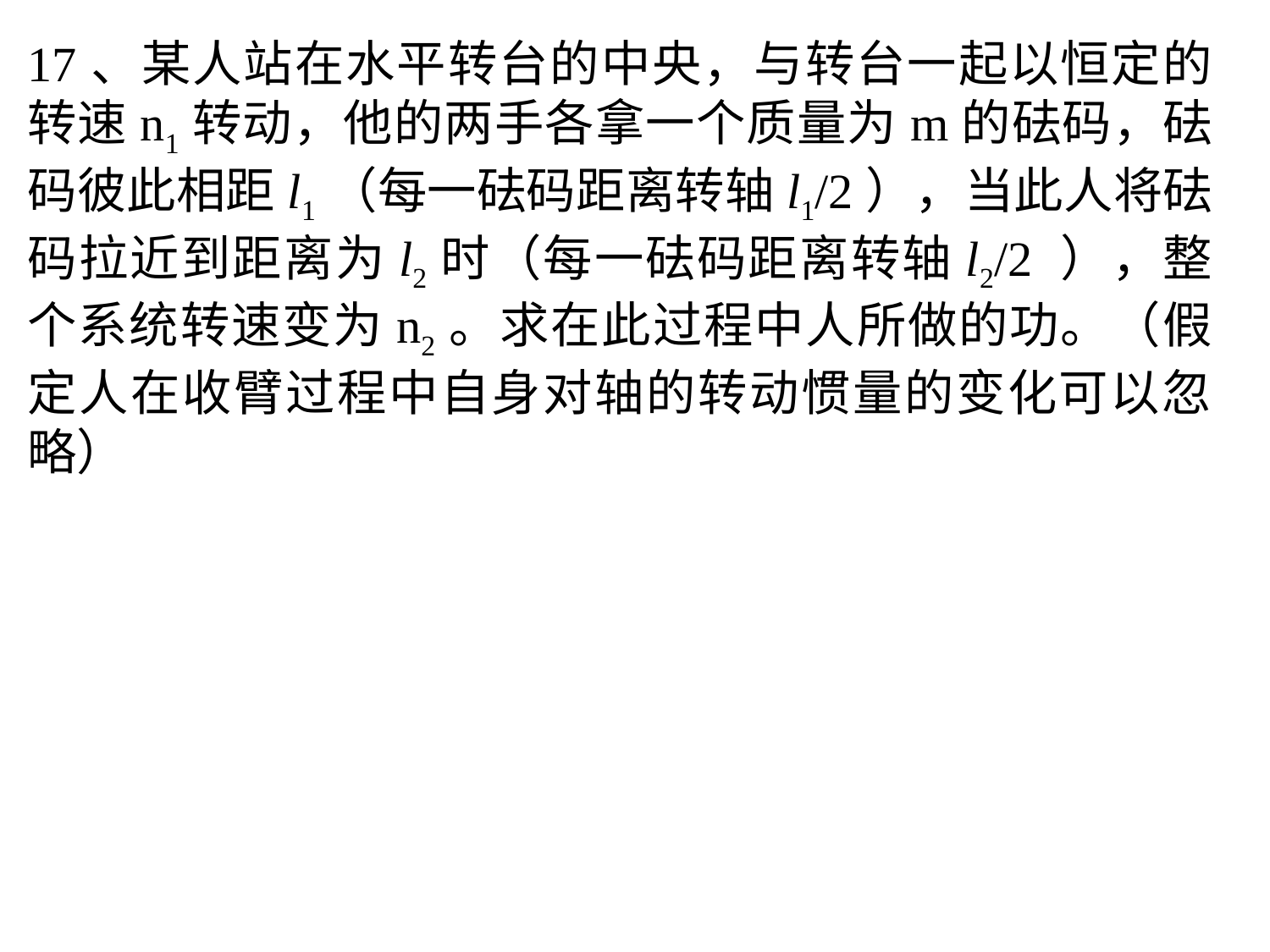

17、某人站在水平转台的中央，与转台一起以恒定的转速n1转动，他的两手各拿一个质量为m的砝码，砝码彼此相距l1（每一砝码距离转轴l1/2），当此人将砝码拉近到距离为l2时（每一砝码距离转轴l2/2 ），整个系统转速变为n2。求在此过程中人所做的功。（假定人在收臂过程中自身对轴的转动惯量的变化可以忽略）